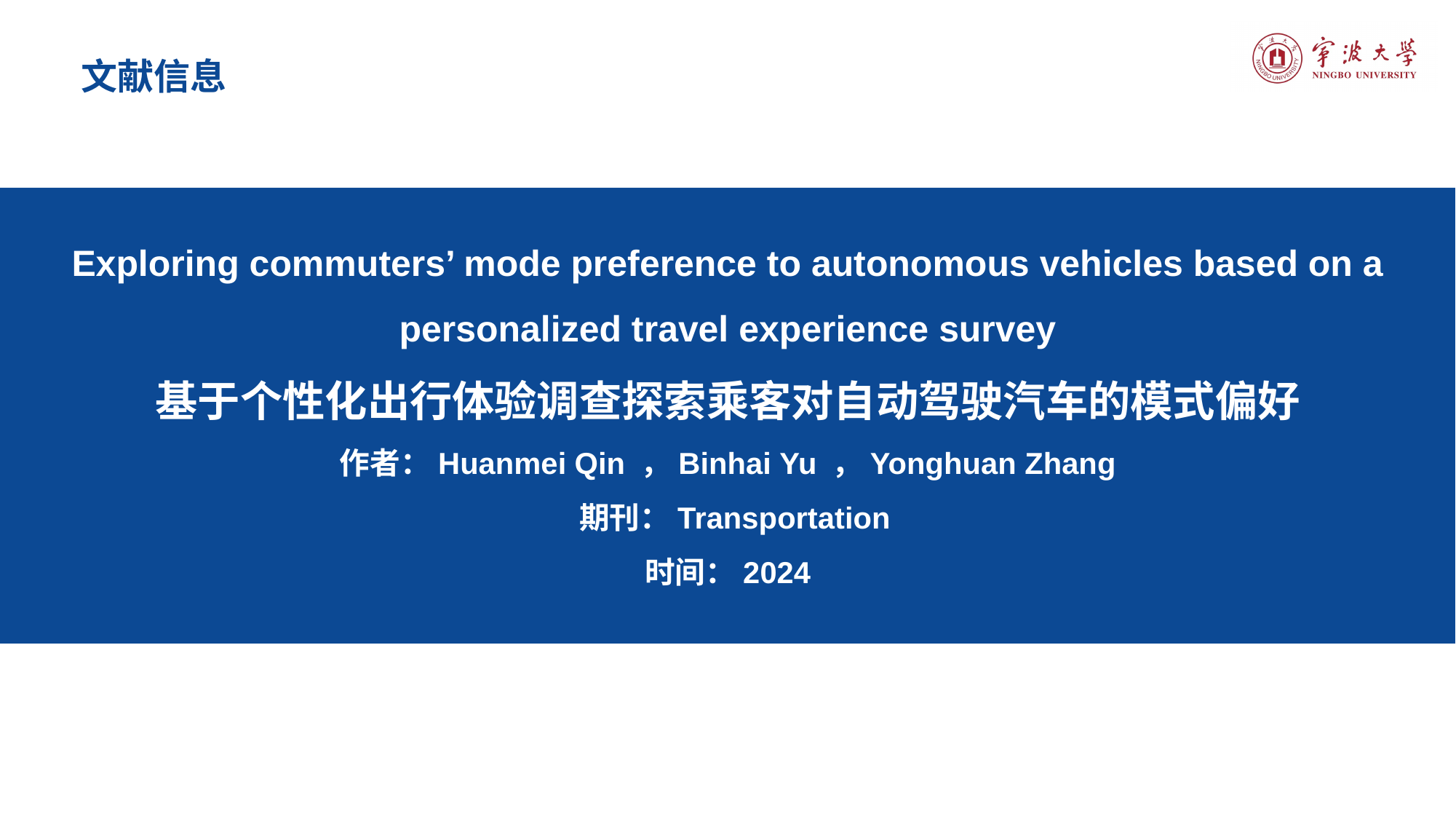

文献信息

Exploring commuters’ mode preference to autonomous vehicles based on a personalized travel experience survey
基于个性化出行体验调查探索乘客对自动驾驶汽车的模式偏好
作者：Huanmei Qin ，Binhai Yu ，Yonghuan Zhang
 期刊：Transportation
时间：2024